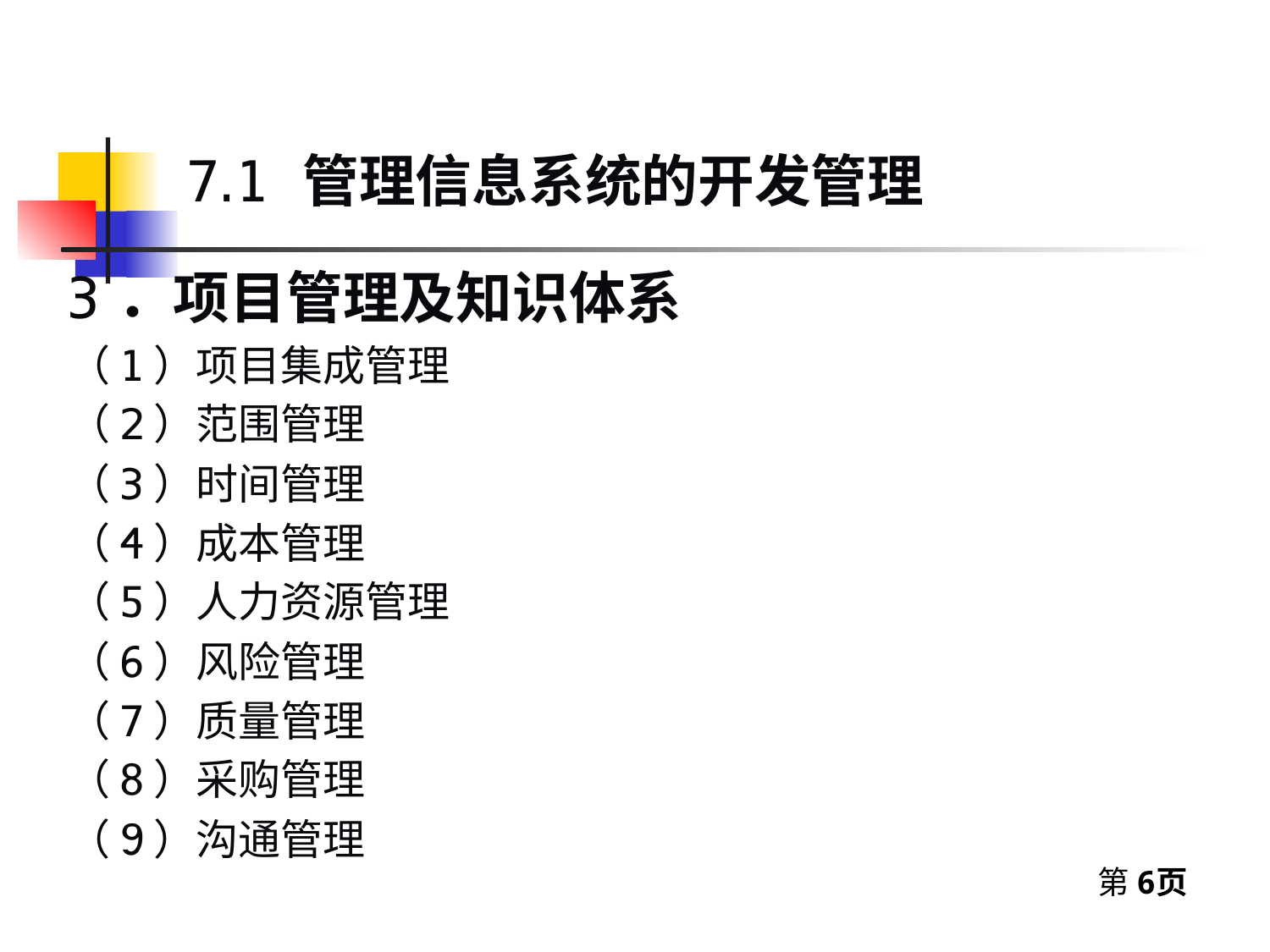

7.1 管理信息系统的开发管理
3．项目管理及知识体系
（1）项目集成管理
（2）范围管理
（3）时间管理
（4）成本管理
（5）人力资源管理
（6）风险管理
（7）质量管理
（8）采购管理
（9）沟通管理